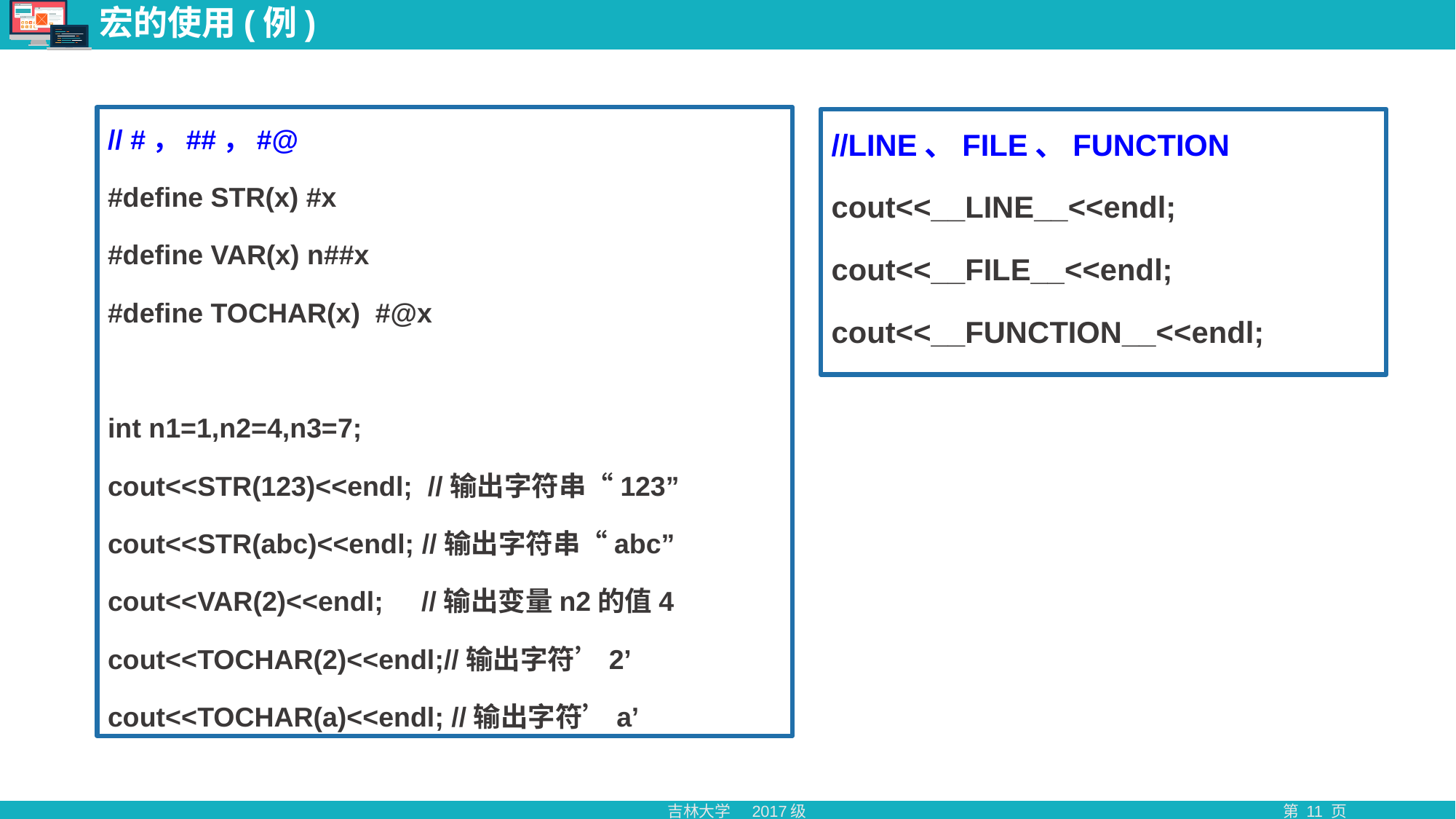

# 宏的使用(例)
// #，##，#@
#define STR(x) #x
#define VAR(x) n##x
#define TOCHAR(x)  #@x

int n1=1,n2=4,n3=7;
cout<<STR(123)<<endl;  //输出字符串“123”
cout<<STR(abc)<<endl; //输出字符串“abc”
cout<<VAR(2)<<endl;     //输出变量n2的值4
cout<<TOCHAR(2)<<endl;//输出字符’2’
cout<<TOCHAR(a)<<endl; //输出字符’a’
//LINE、FILE、FUNCTION
cout<<__LINE__<<endl;
cout<<__FILE__<<endl;
cout<<__FUNCTION__<<endl;